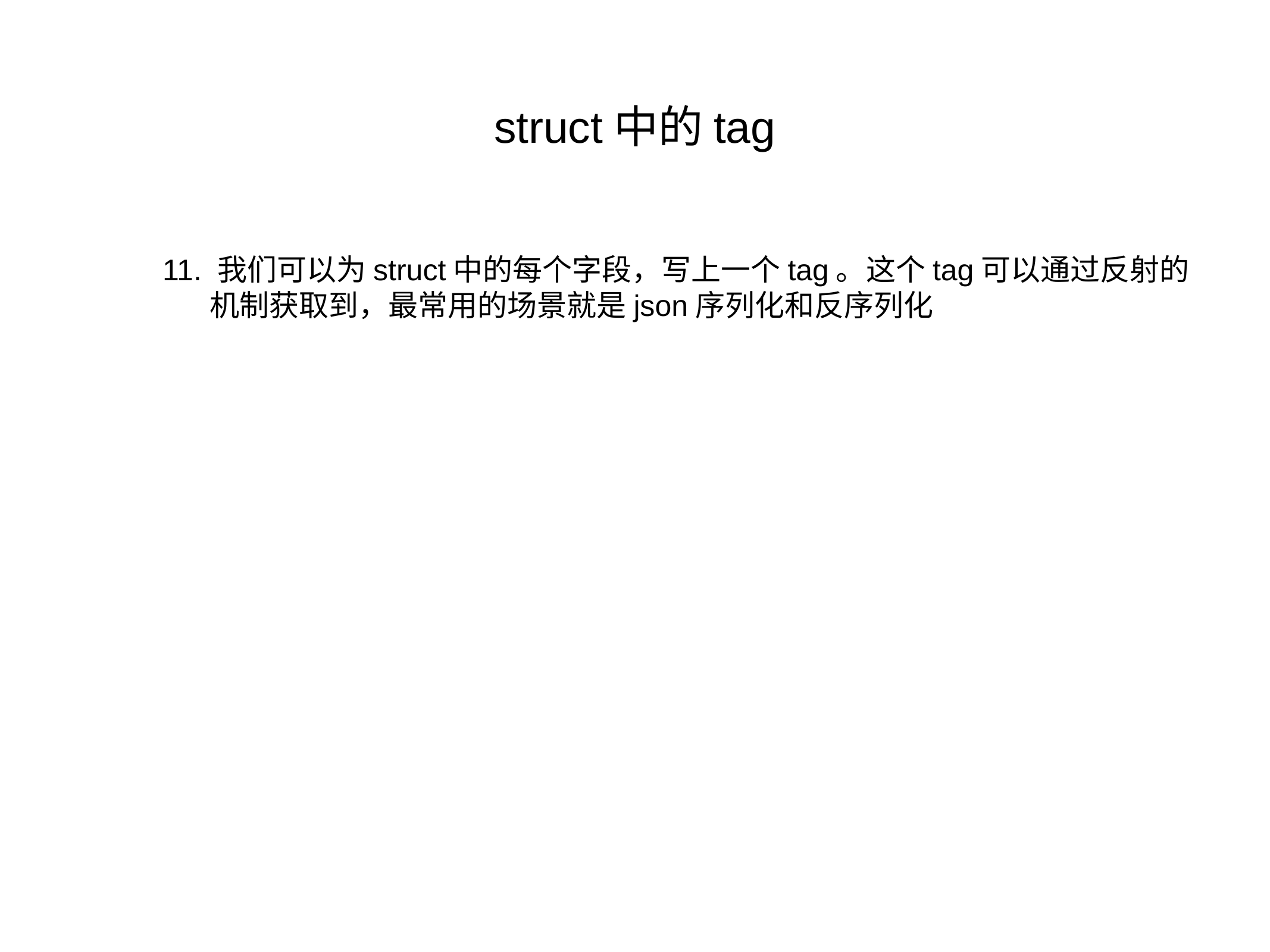

struct中的tag
11. 我们可以为struct中的每个字段，写上一个tag。这个tag可以通过反射的
      机制获取到，最常用的场景就是json序列化和反序列化